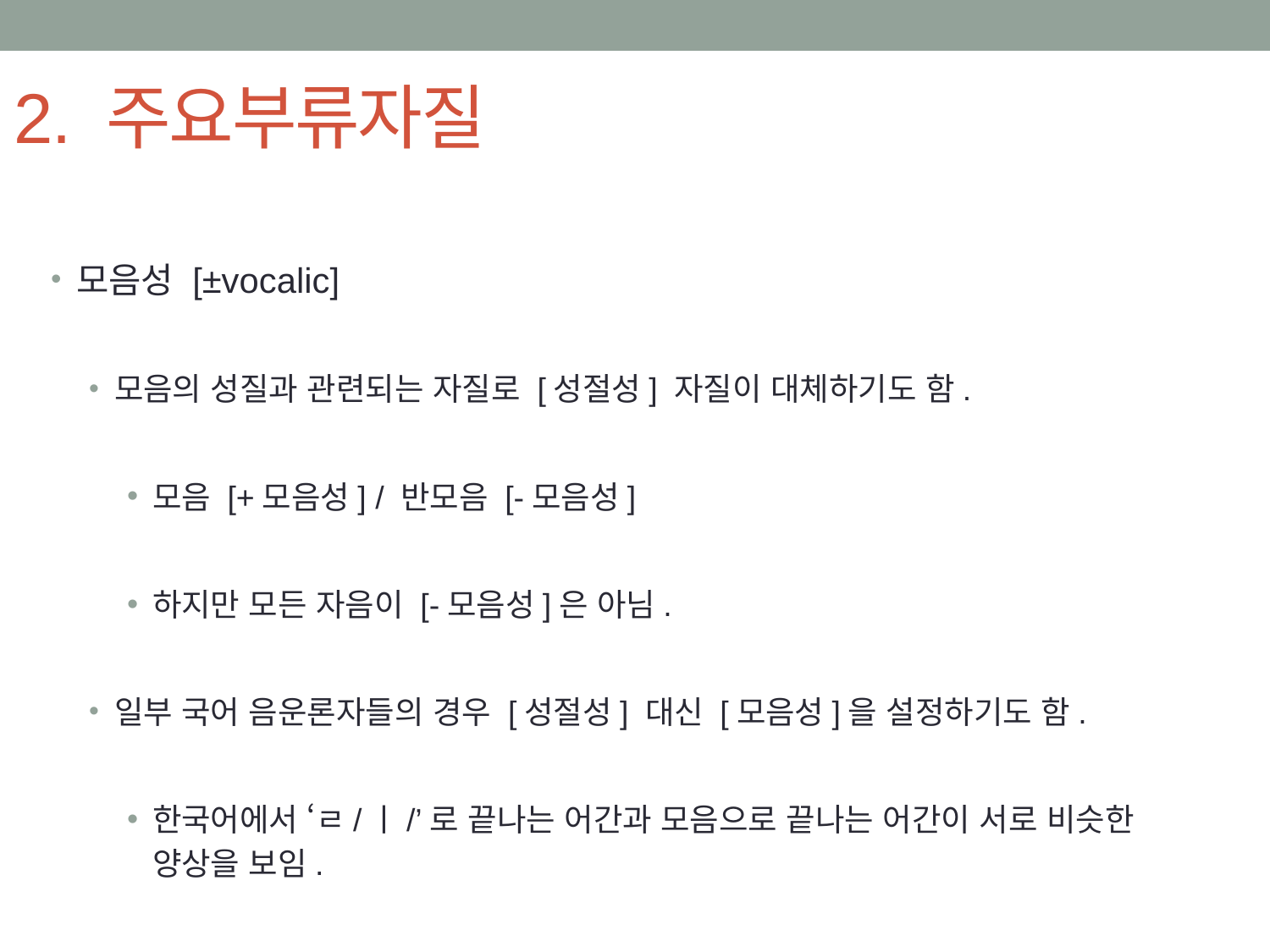

# 2. 주요부류자질

모음성 [±vocalic]

모음의 성질과 관련되는 자질로 [성절성] 자질이 대체하기도 함.

모음 [+모음성] / 반모음 [-모음성]

하지만 모든 자음이 [-모음성]은 아님.

일부 국어 음운론자들의 경우 [성절성] 대신 [모음성]을 설정하기도 함.

한국어에서 ‘ㄹ/ㅣ/’로 끝나는 어간과 모음으로 끝나는 어간이 서로 비슷한
  양상을 보임.